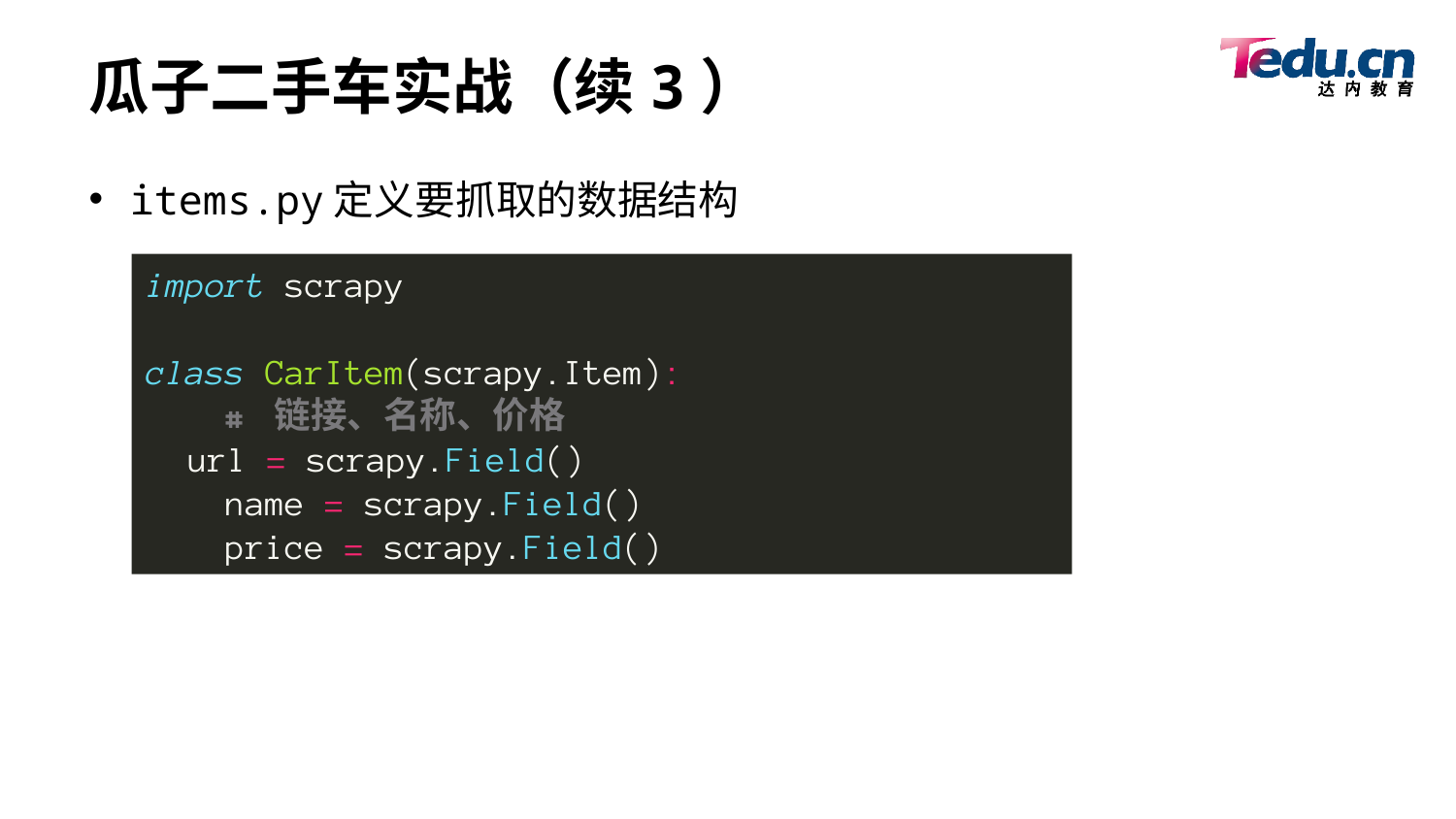

# 瓜子二手车实战（续3）
items.py定义要抓取的数据结构
import scrapy
class CarItem(scrapy.Item):
    # 链接、名称、价格
    url = scrapy.Field()
    name = scrapy.Field()
    price = scrapy.Field()